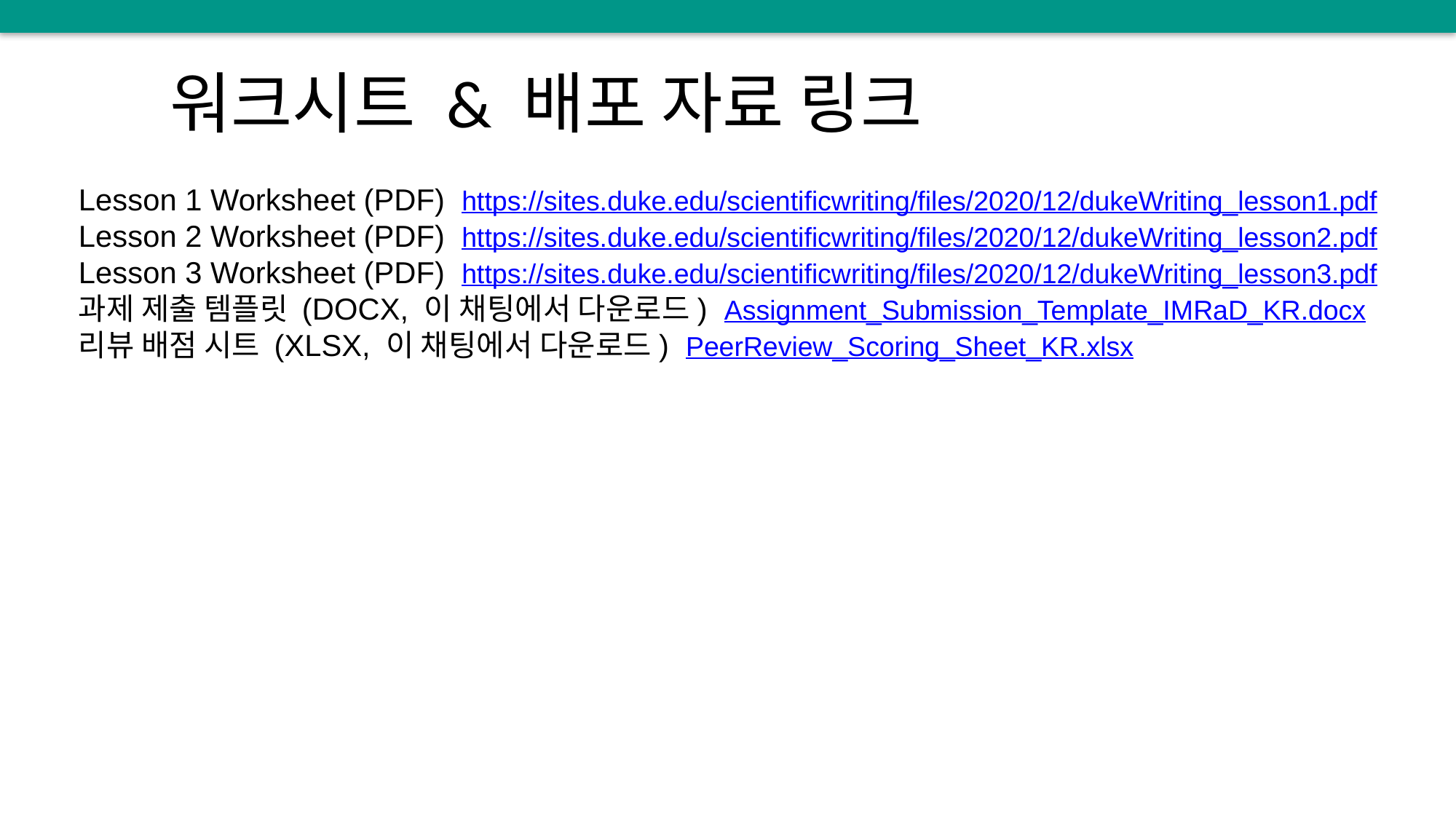

# 워크시트 & 배포 자료 링크
Lesson 1 Worksheet (PDF)  https://sites.duke.edu/scientificwriting/files/2020/12/dukeWriting_lesson1.pdf
Lesson 2 Worksheet (PDF)  https://sites.duke.edu/scientificwriting/files/2020/12/dukeWriting_lesson2.pdf
Lesson 3 Worksheet (PDF)  https://sites.duke.edu/scientificwriting/files/2020/12/dukeWriting_lesson3.pdf
과제 제출 템플릿 (DOCX, 이 채팅에서 다운로드)  Assignment_Submission_Template_IMRaD_KR.docx
리뷰 배점 시트 (XLSX, 이 채팅에서 다운로드)  PeerReview_Scoring_Sheet_KR.xlsx